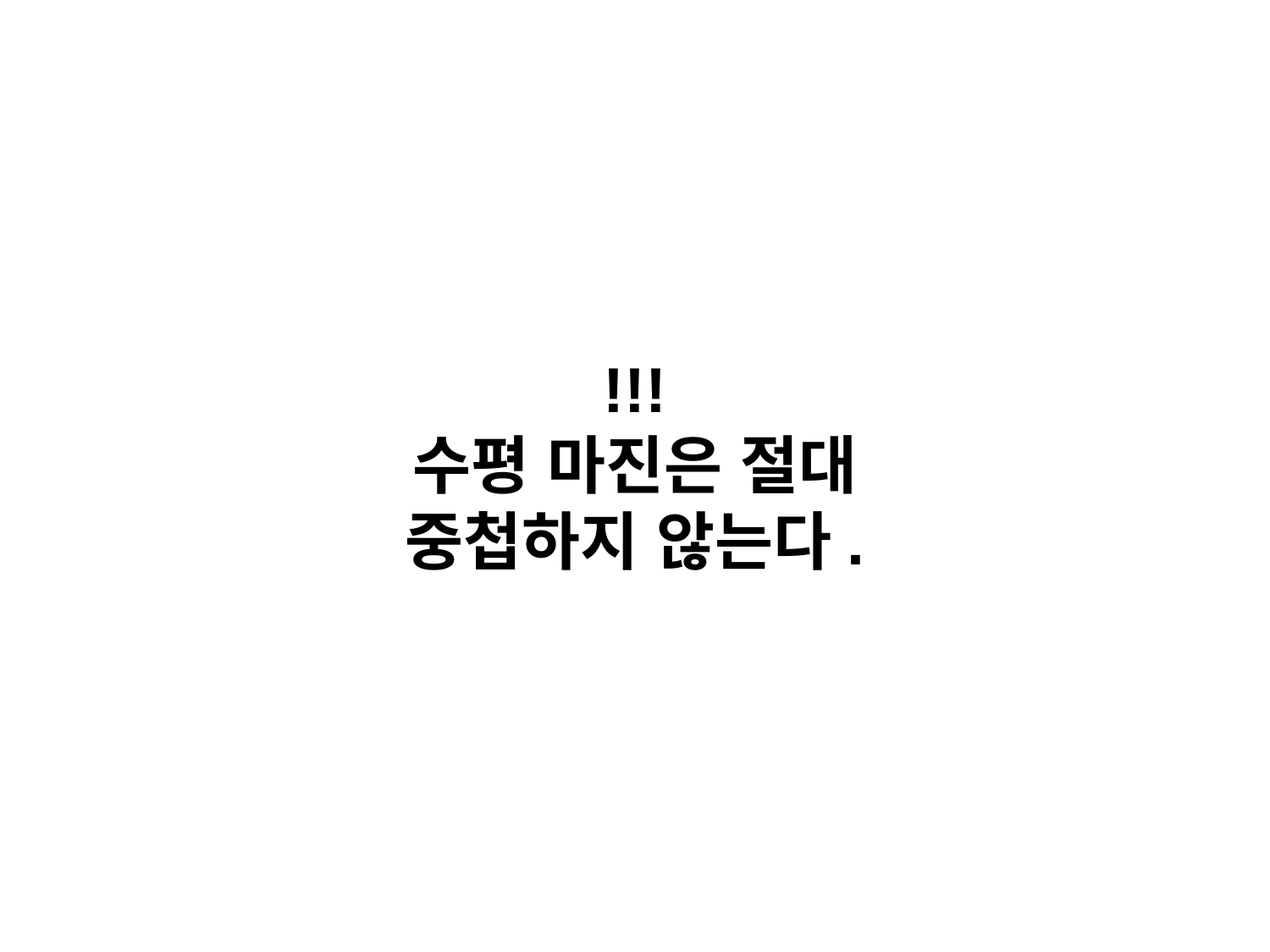

# !!!
수평 마진은 절대
중첩하지 않는다.